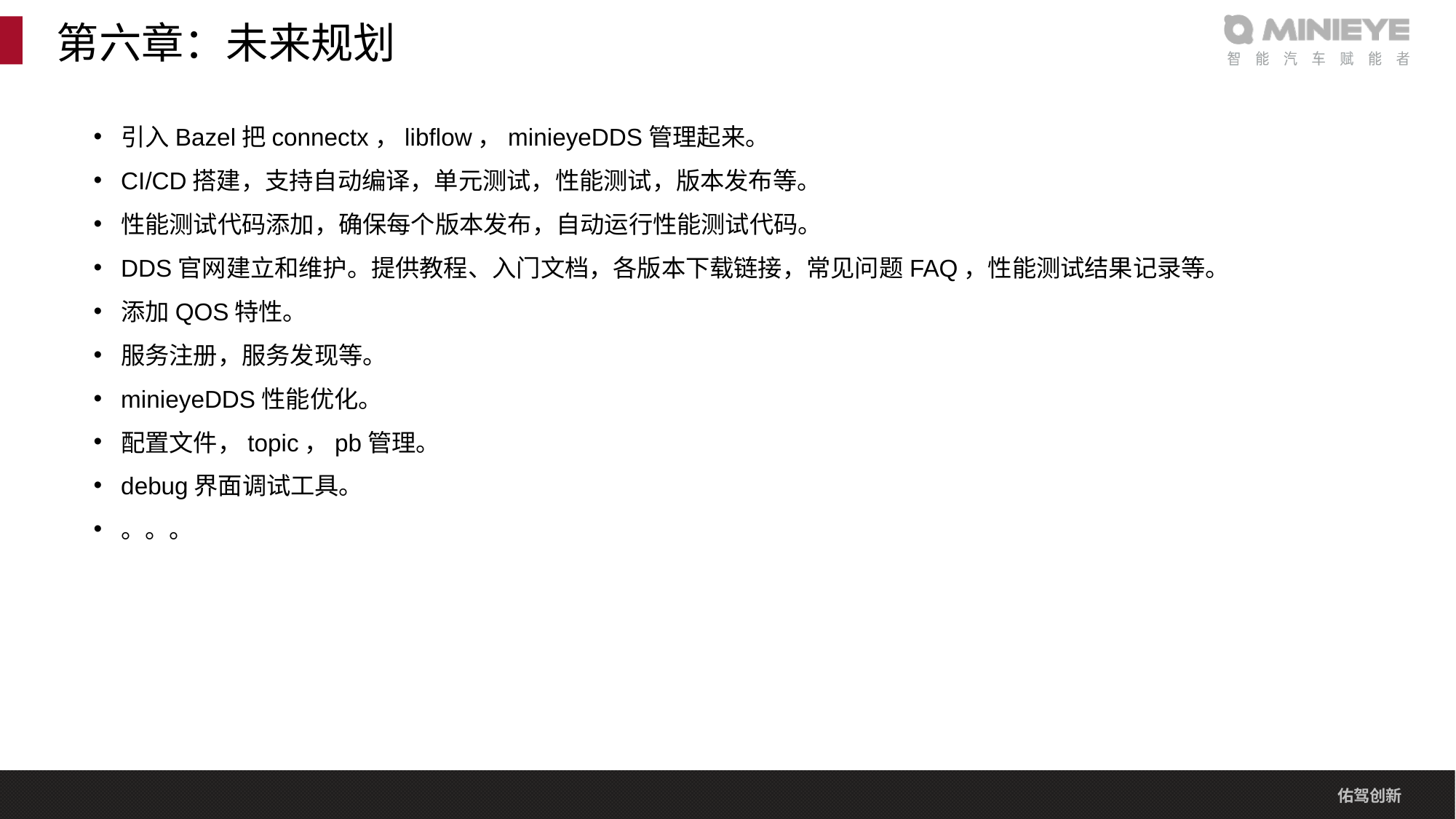

# 第六章：未来规划
引入Bazel把connectx，libflow，minieyeDDS管理起来。
CI/CD搭建，支持自动编译，单元测试，性能测试，版本发布等。
性能测试代码添加，确保每个版本发布，自动运行性能测试代码。
DDS官网建立和维护。提供教程、入门文档，各版本下载链接，常见问题FAQ，性能测试结果记录等。
添加QOS特性。
服务注册，服务发现等。
minieyeDDS性能优化。
配置文件，topic，pb管理。
debug界面调试工具。
。。。